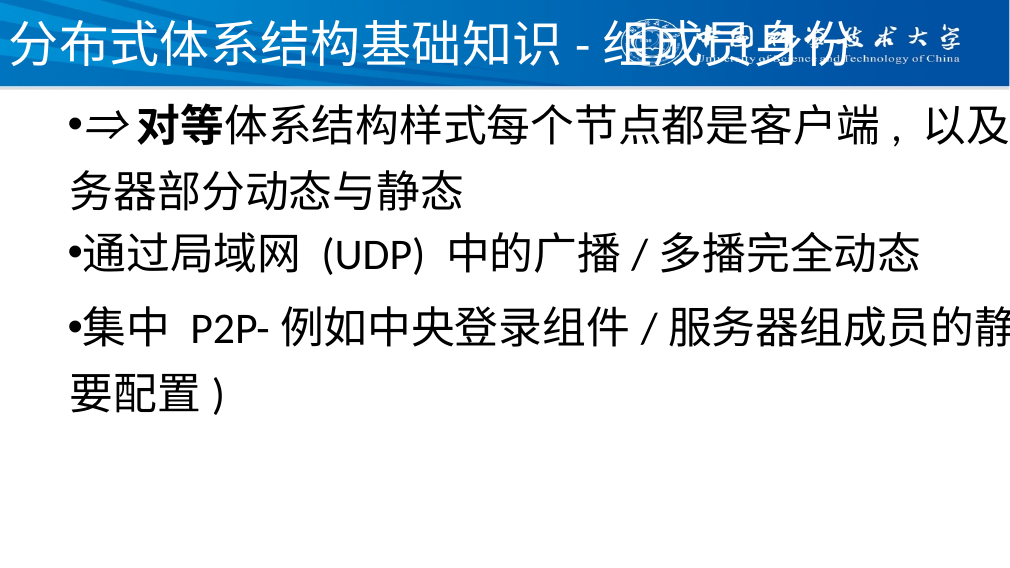

# 分布式体系结构基础知识-组成员身份
⇒对等体系结构样式每个节点都是客户端, 以及引导机制的服务器部分动态与静态
通过局域网 (UDP) 中的广播/多播完全动态
集中 P2P-例如中央登录组件/服务器组成员的静态列表 (需要配置)